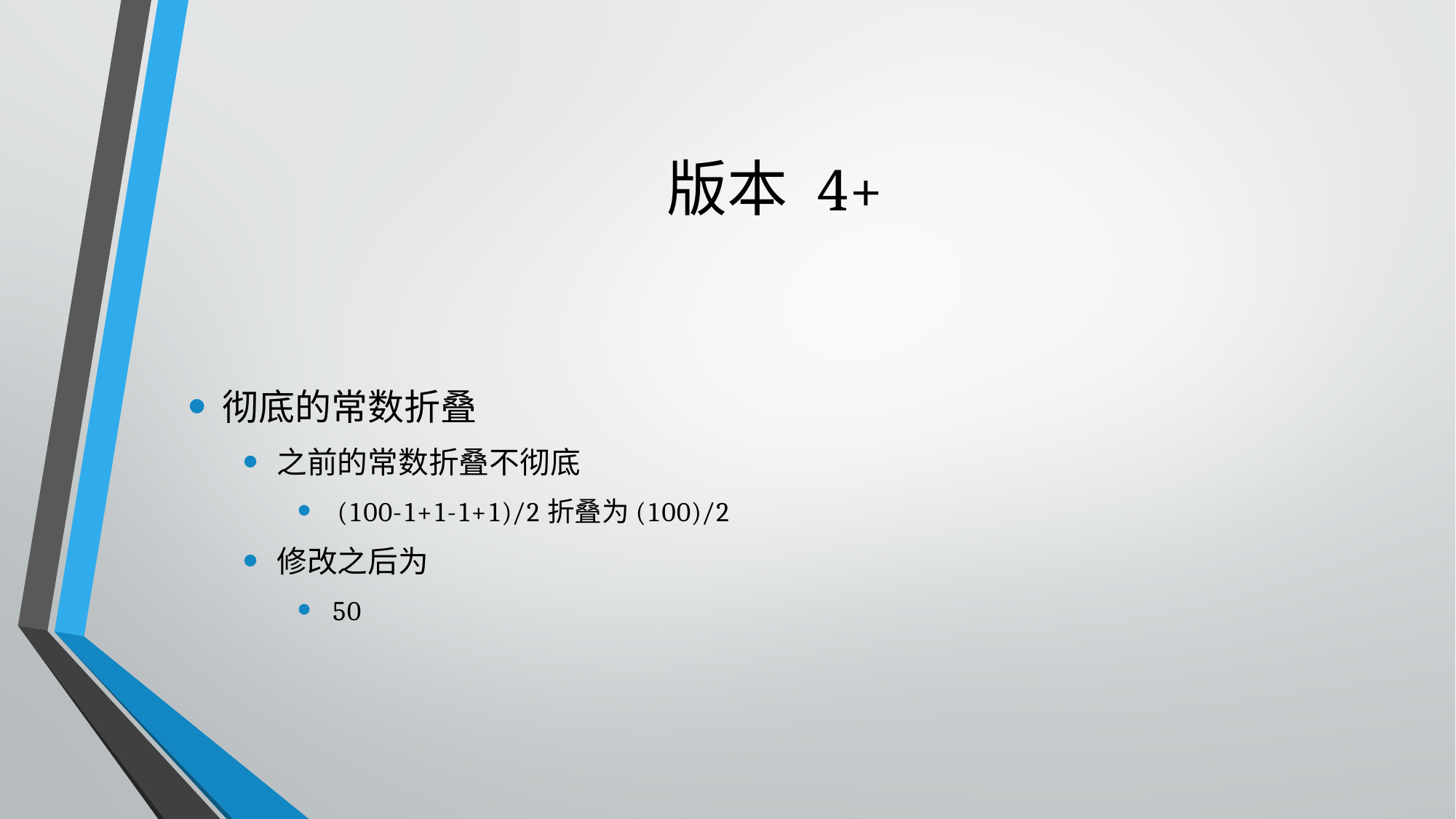

# 版本 4+
彻底的常数折叠
之前的常数折叠不彻底
 (100-1+1-1+1)/2折叠为(100)/2
修改之后为
50